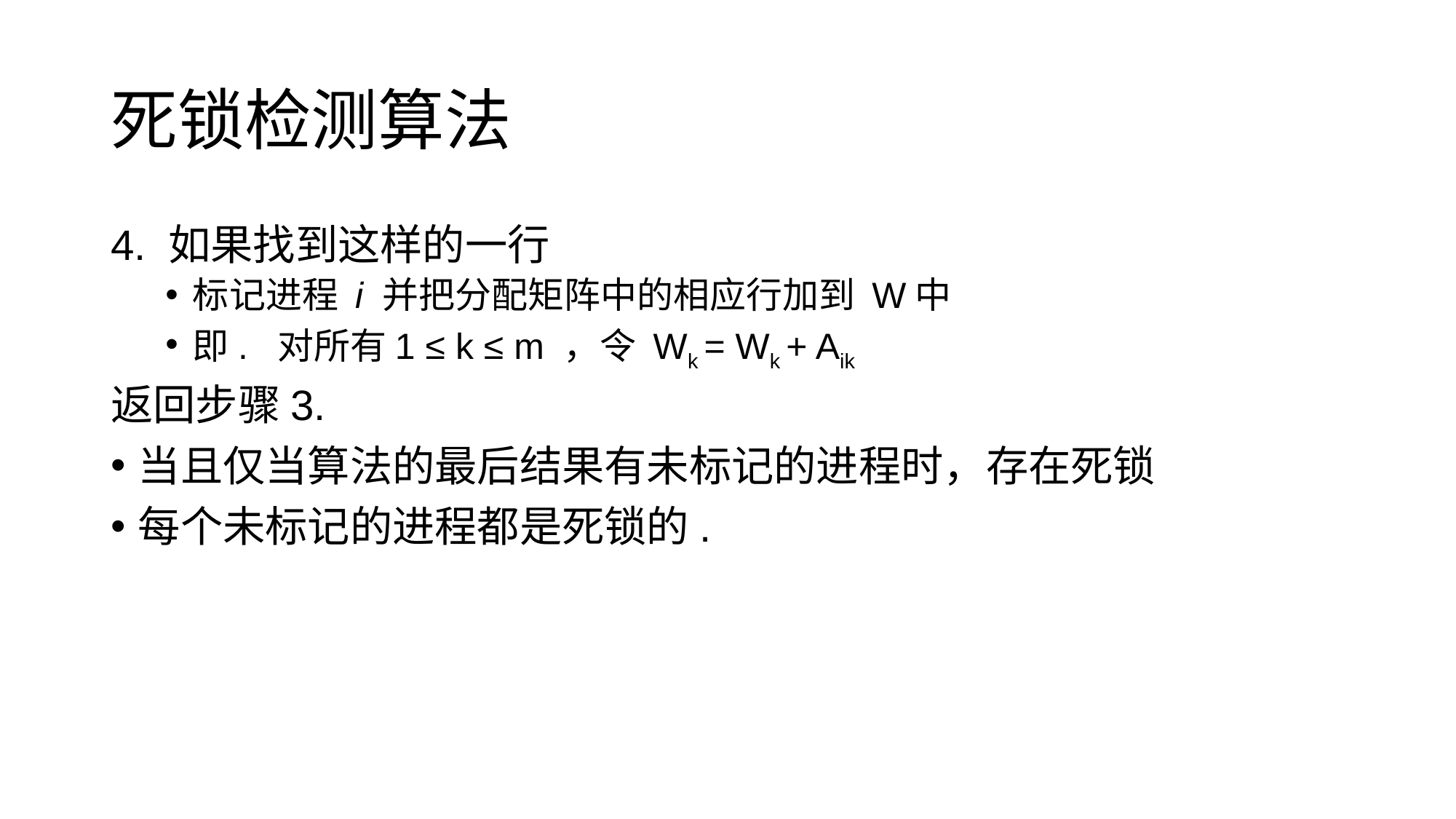

# 死锁检测算法
4. 如果找到这样的一行
标记进程 i 并把分配矩阵中的相应行加到 W中
即.  对所有1 ≤ k ≤ m ，令 Wk = Wk + Aik
返回步骤3.
当且仅当算法的最后结果有未标记的进程时，存在死锁
每个未标记的进程都是死锁的.